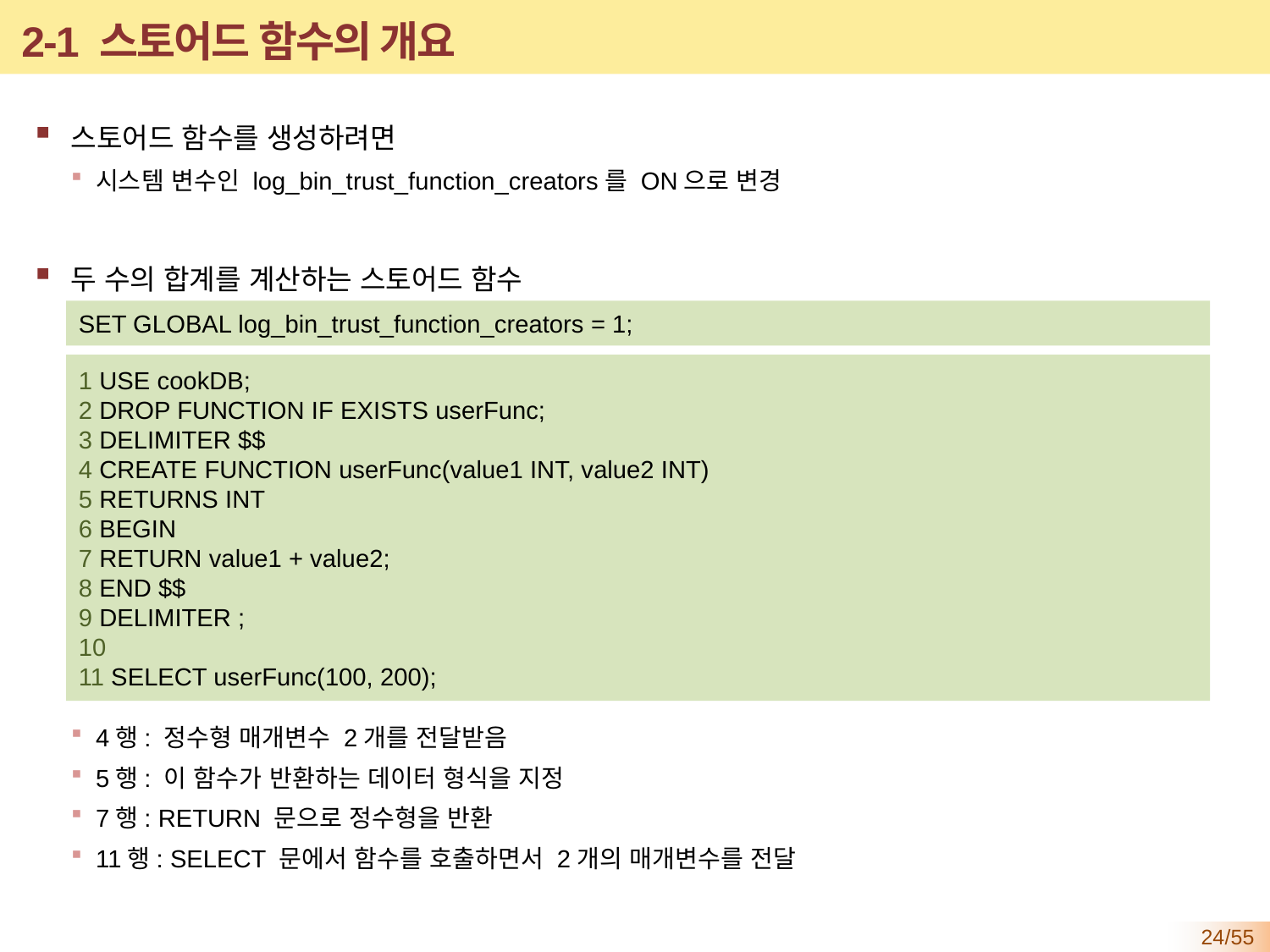

# 2-1 스토어드 함수의 개요
스토어드 함수를 생성하려면
시스템 변수인 log_bin_trust_function_creators를 ON으로 변경

두 수의 합계를 계산하는 스토어드 함수

4행: 정수형 매개변수 2개를 전달받음
5행: 이 함수가 반환하는 데이터 형식을 지정
7행: RETURN 문으로 정수형을 반환
11행: SELECT 문에서 함수를 호출하면서 2개의 매개변수를 전달
SET GLOBAL log_bin_trust_function_creators = 1;
1 USE cookDB;
2 DROP FUNCTION IF EXISTS userFunc;
3 DELIMITER $$
4 CREATE FUNCTION userFunc(value1 INT, value2 INT)
5 RETURNS INT
6 BEGIN
7 RETURN value1 + value2;
8 END $$
9 DELIMITER ;
10
11 SELECT userFunc(100, 200);